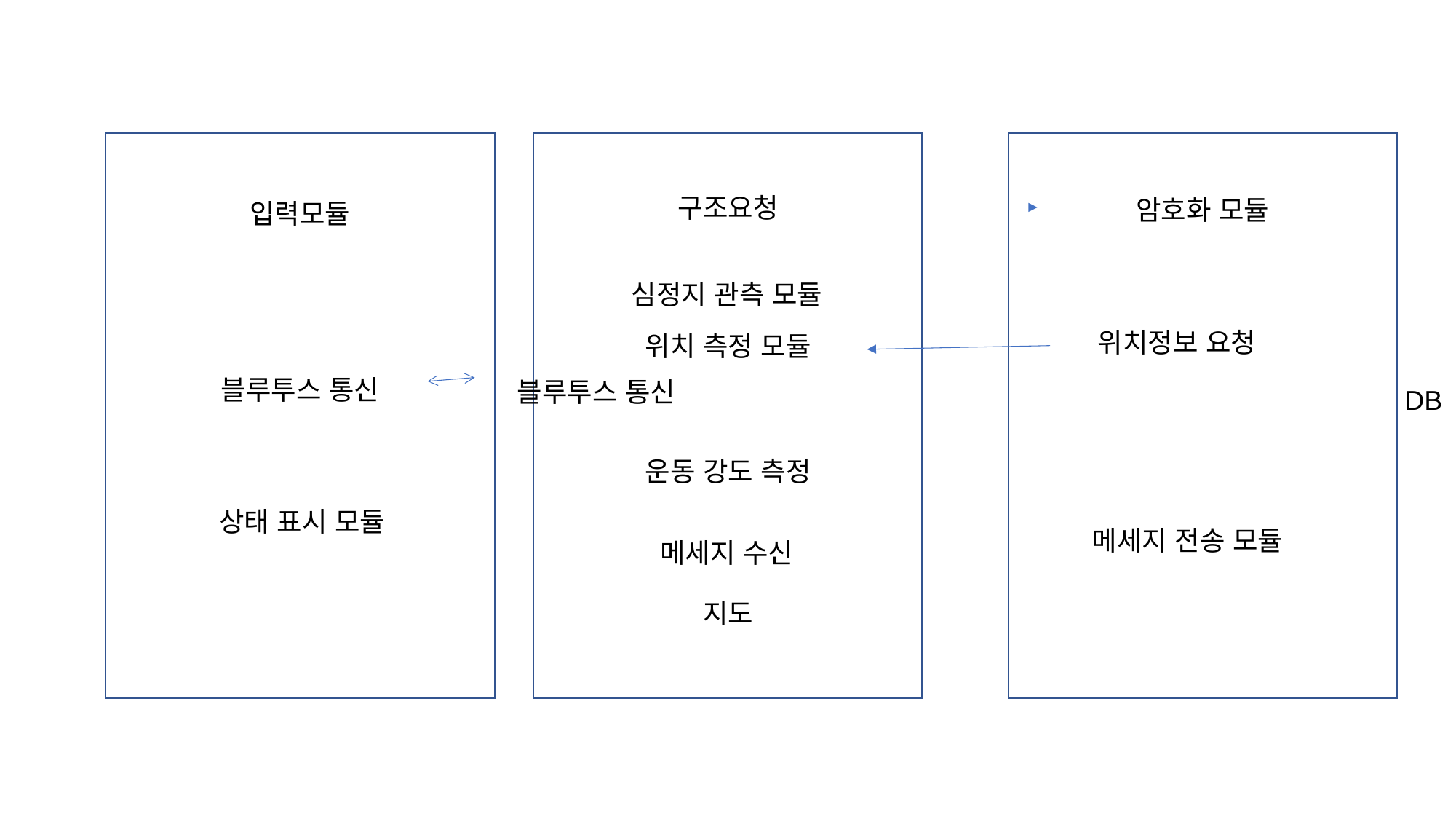

구조요청
암호화 모듈
입력모듈
심정지 관측 모듈
위치정보 요청
위치 측정 모듈
블루투스 통신
블루투스 통신
DB
운동 강도 측정
상태 표시 모듈
메세지 전송 모듈
메세지 수신
오작동 방지
지도